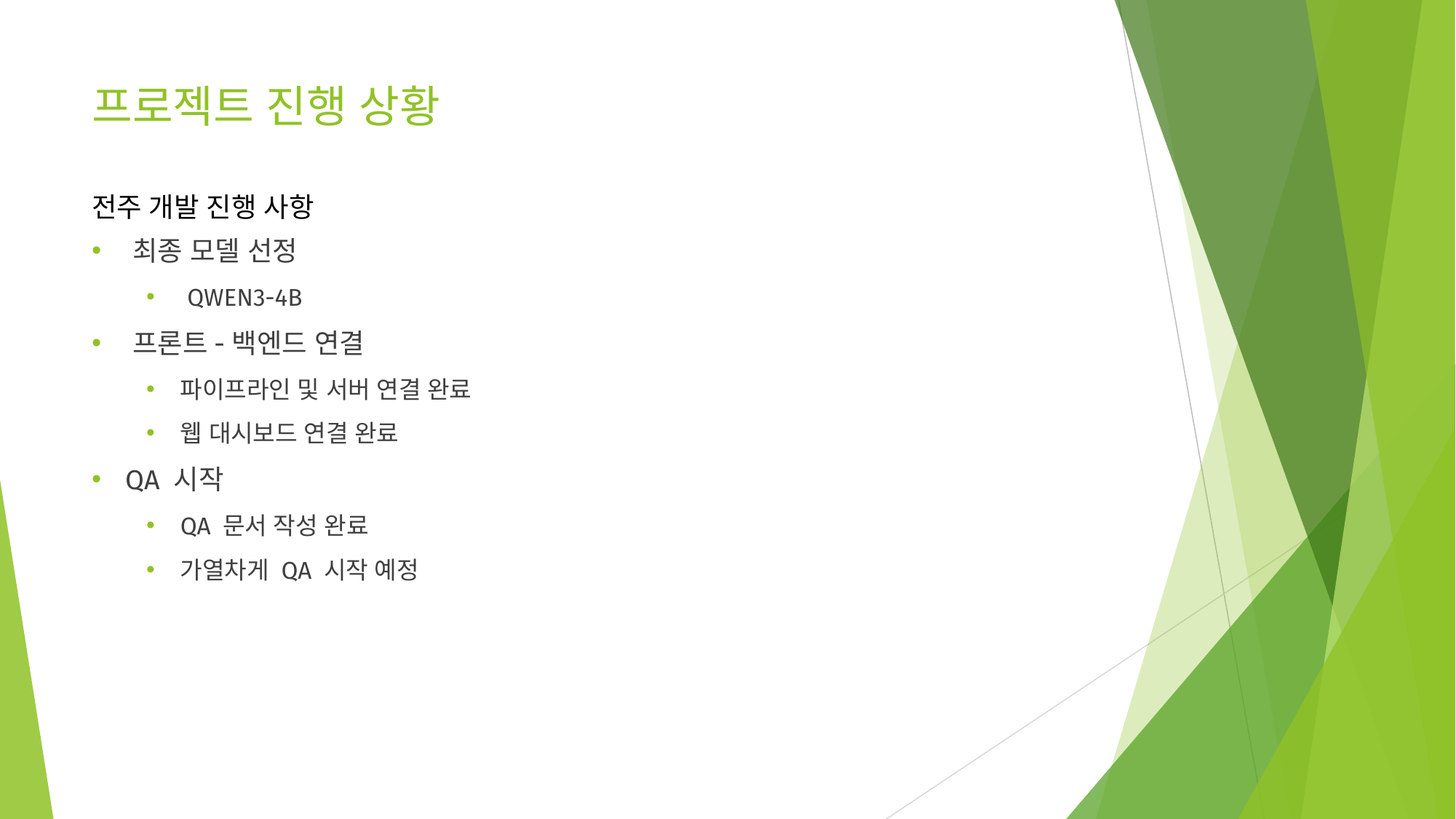

# 프로젝트 진행 상황
전주 개발 진행 사항
최종 모델 선정
QWEN3-4B
프론트-백엔드 연결
파이프라인 및 서버 연결 완료
웹 대시보드 연결 완료
QA 시작
QA 문서 작성 완료
가열차게 QA 시작 예정